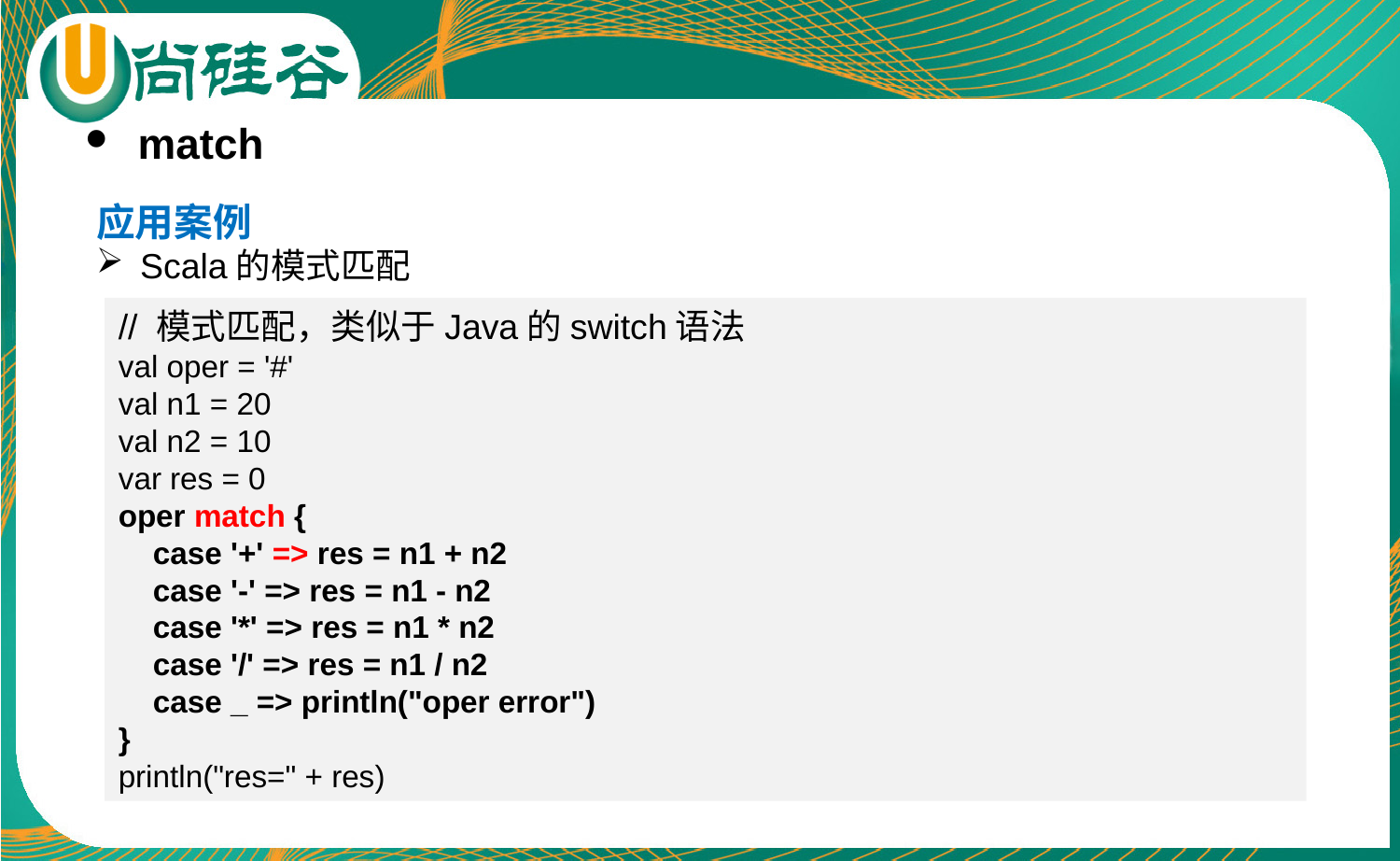

match

应用案例
Scala的模式匹配

// 模式匹配，类似于Java的switch语法
val oper = '#'
val n1 = 20
val n2 = 10
var res = 0
oper match {
    case '+' => res = n1 + n2
    case '-' => res = n1 - n2
    case '*' => res = n1 * n2
    case '/' => res = n1 / n2
    case _ => println("oper error")
}
println("res=" + res)